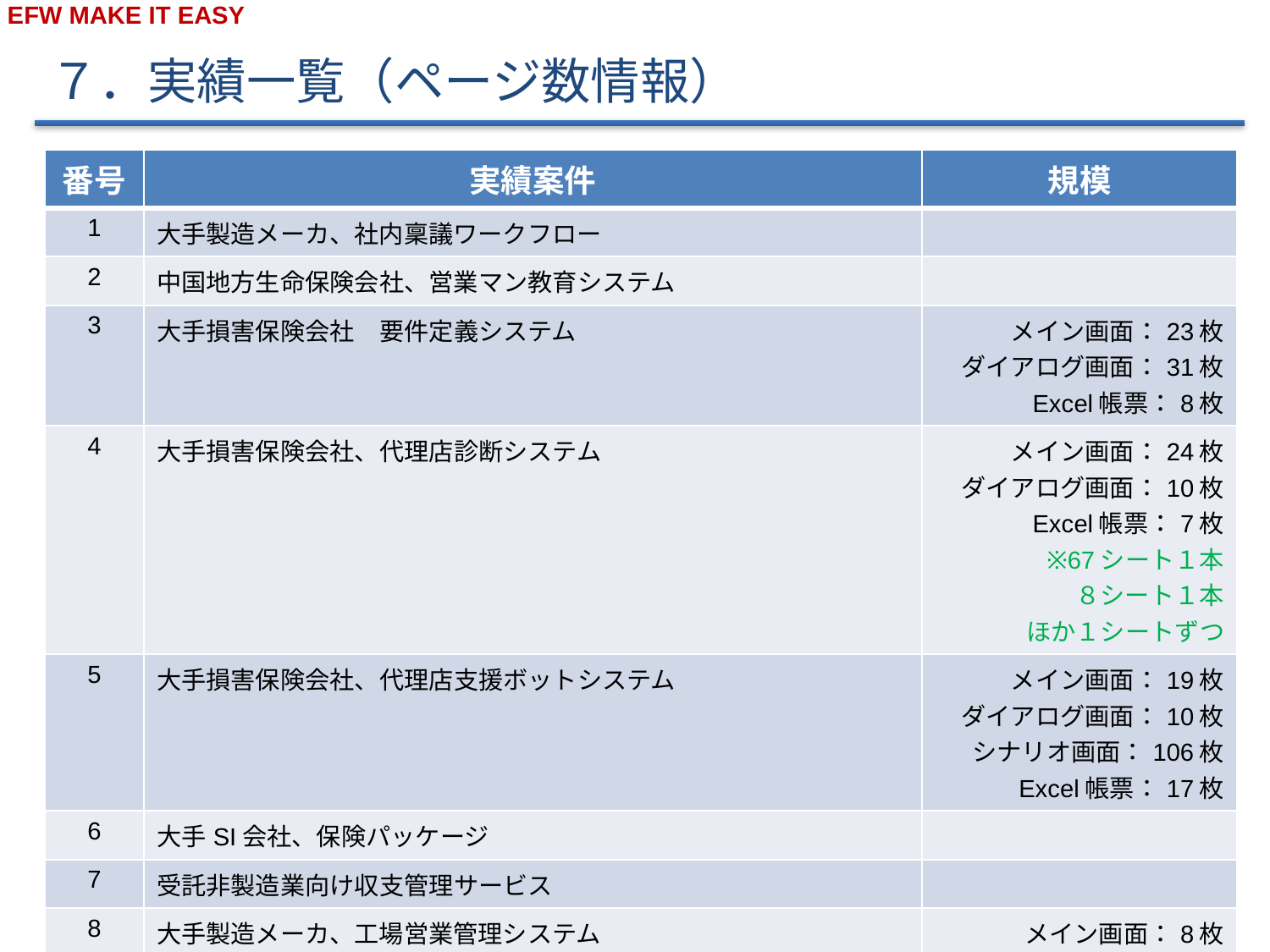

７．実績一覧（ページ数情報）
| 番号 | 実績案件 | 規模 |
| --- | --- | --- |
| 1 | 大手製造メーカ、社内稟議ワークフロー |  |
| 2 | 中国地方生命保険会社、営業マン教育システム |  |
| 3 | 大手損害保険会社　要件定義システム | メイン画面：23枚 ダイアログ画面：31枚 Excel帳票：8枚 |
| 4 | 大手損害保険会社、代理店診断システム | メイン画面：24枚 ダイアログ画面：10枚 Excel帳票：7枚 ※67シート１本 ８シート１本 ほか１シートずつ |
| 5 | 大手損害保険会社、代理店支援ボットシステム | メイン画面：19枚 ダイアログ画面：10枚 シナリオ画面：106枚 Excel帳票：17枚 |
| 6 | 大手SI会社、保険パッケージ |  |
| 7 | 受託非製造業向け収支管理サービス |  |
| 8 | 大手製造メーカ、工場営業管理システム | メイン画面：8枚 ダイアログ画面：5枚 Excel帳票：48枚 |